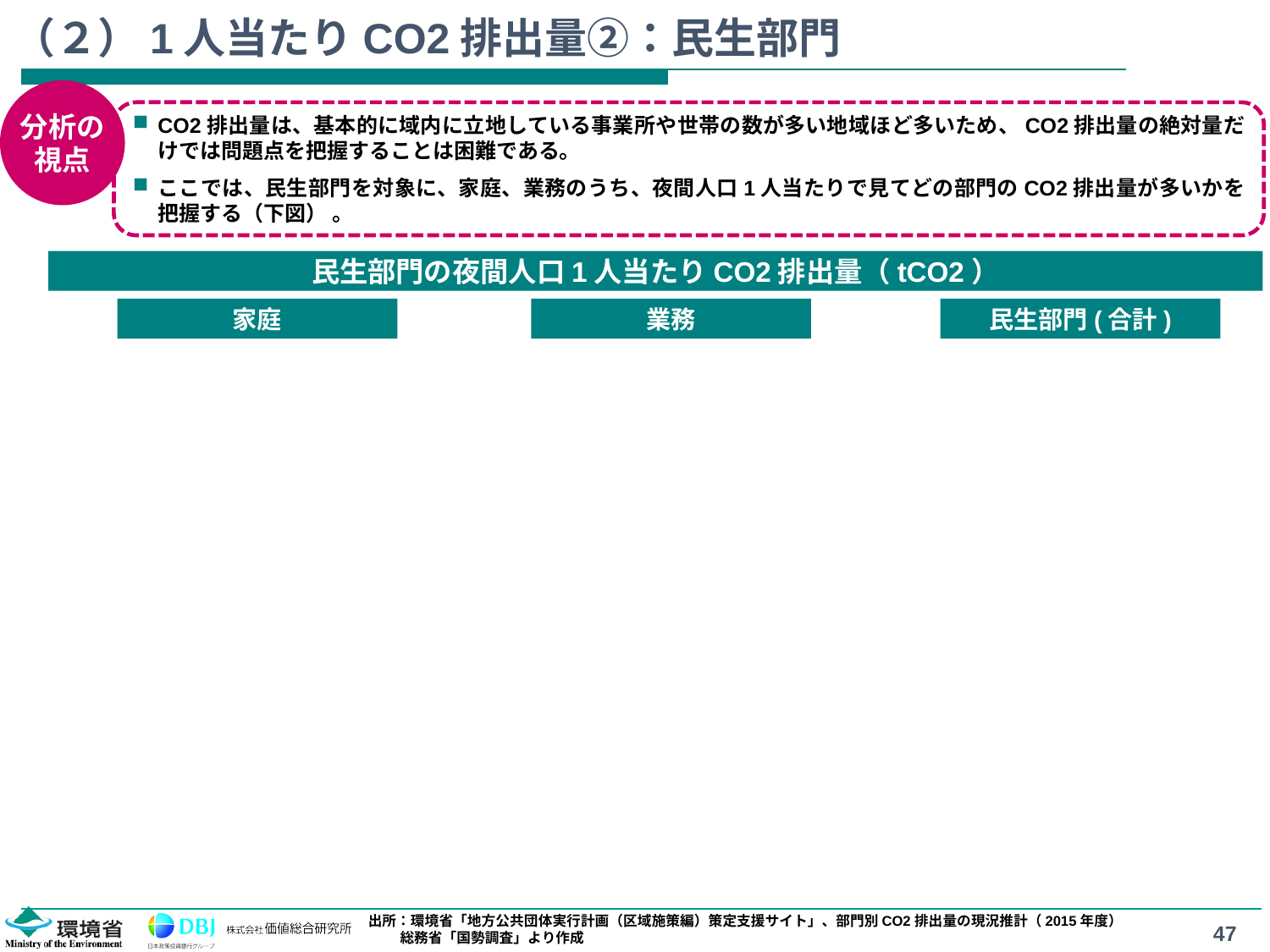

# （２）1人当たりCO2排出量②：民生部門
分析の
視点
CO2排出量は、基本的に域内に立地している事業所や世帯の数が多い地域ほど多いため、CO2排出量の絶対量だけでは問題点を把握することは困難である。
ここでは、民生部門を対象に、家庭、業務のうち、夜間人口1人当たりで見てどの部門のCO2排出量が多いかを把握する（下図） 。
民生部門の夜間人口1人当たりCO2排出量（tCO2）
家庭
業務
民生部門(合計)
出所：環境省「地方公共団体実行計画（区域施策編）策定支援サイト」、部門別CO2排出量の現況推計（2015年度）
         総務省「国勢調査」より作成
47